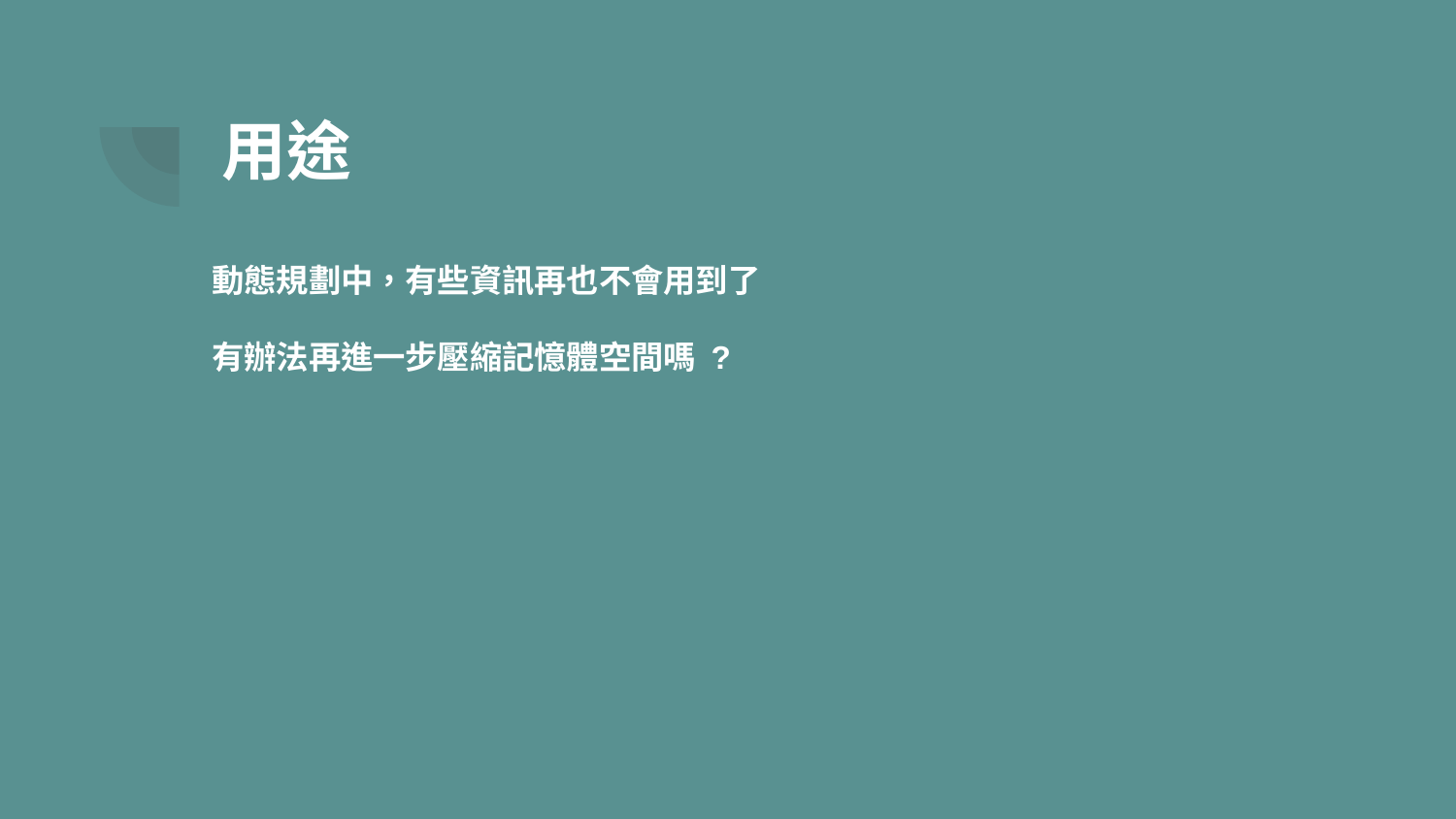

# 用途
動態規劃中，有些資訊再也不會用到了

有辦法再進一步壓縮記憶體空間嗎 ?